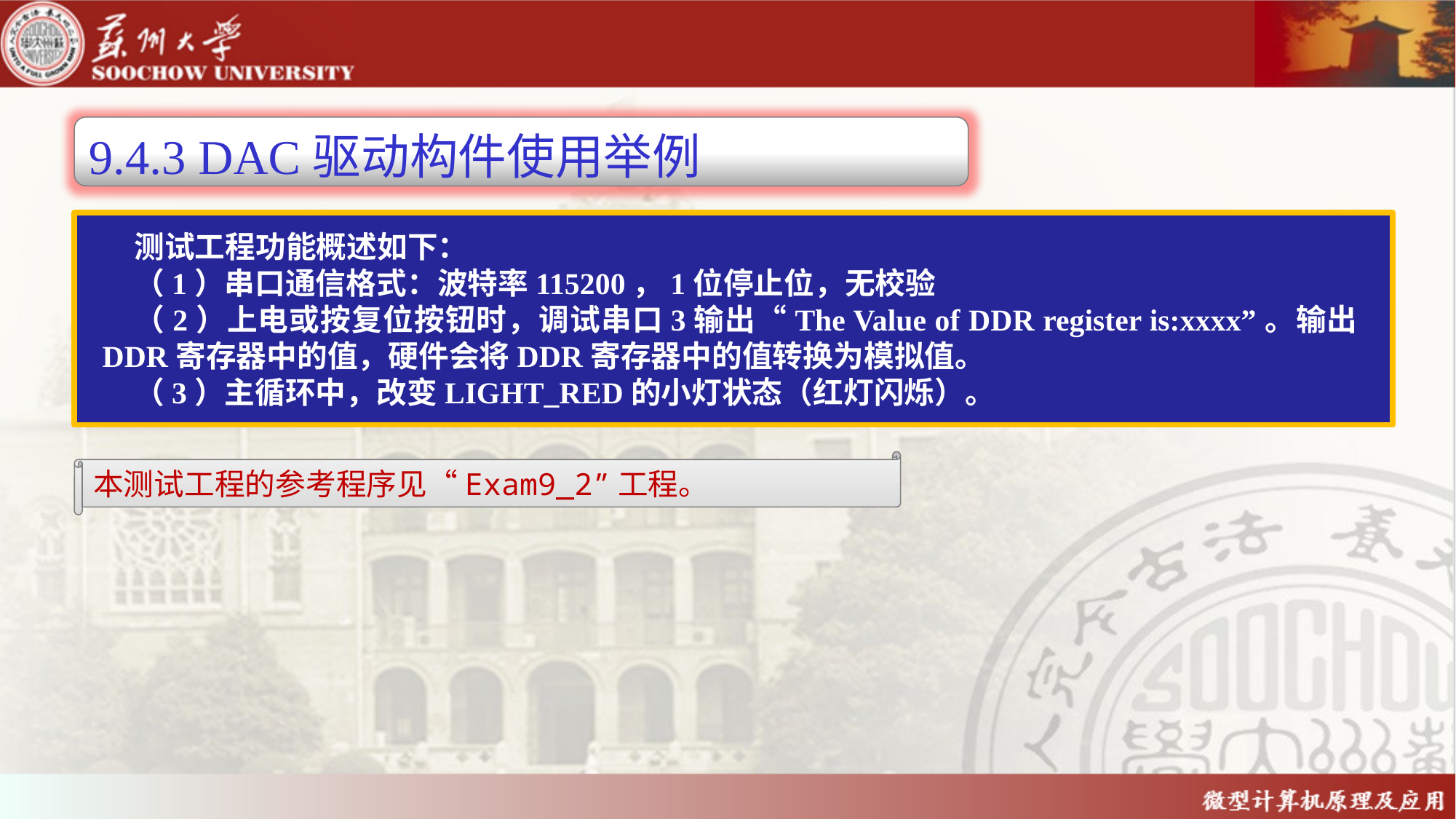

9.4.3 DAC驱动构件使用举例
测试工程功能概述如下：
（1）串口通信格式：波特率115200，1位停止位，无校验
（2）上电或按复位按钮时，调试串口3输出“The Value of DDR register is:xxxx”。输出DDR寄存器中的值，硬件会将DDR寄存器中的值转换为模拟值。
（3）主循环中，改变LIGHT_RED的小灯状态（红灯闪烁）。
本测试工程的参考程序见“Exam9_2”工程。